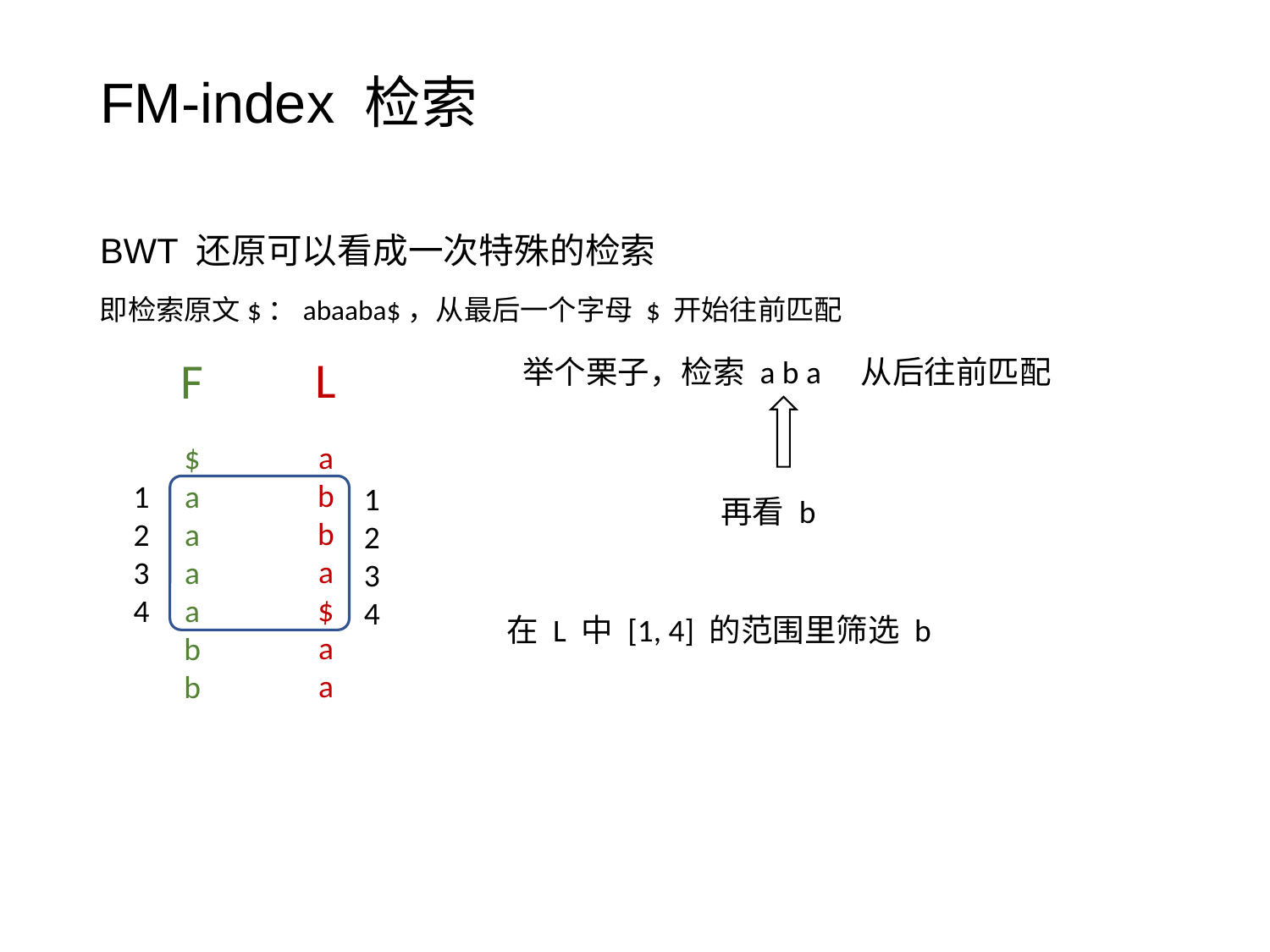

# FM-index 检索
BWT 还原可以看成一次特殊的检索
即检索原文$：abaaba$，从最后一个字母 $ 开始往前匹配
L

a
b
b
a
$
a
a

1
2
3
4

F

$
a
a
a
a
b
b

1
2
3
4

举个栗子，检索 a b a
从后往前匹配

再看 b
在 L 中 [1, 4] 的范围里筛选 b